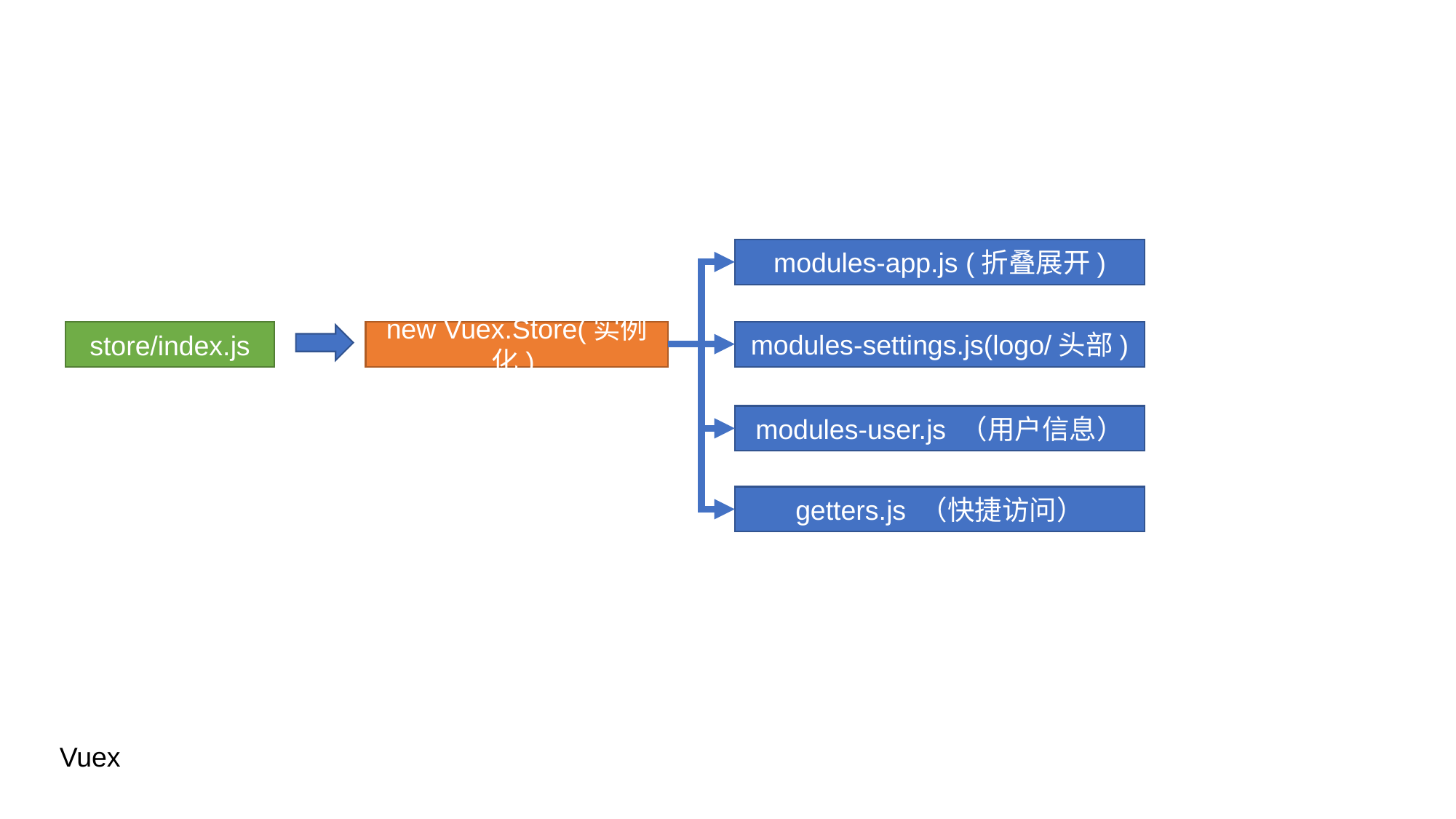

modules-app.js (折叠展开)
new Vuex.Store(实例化)
modules-settings.js(logo/头部)
store/index.js

modules-user.js （用户信息）
getters.js （快捷访问）
Vuex